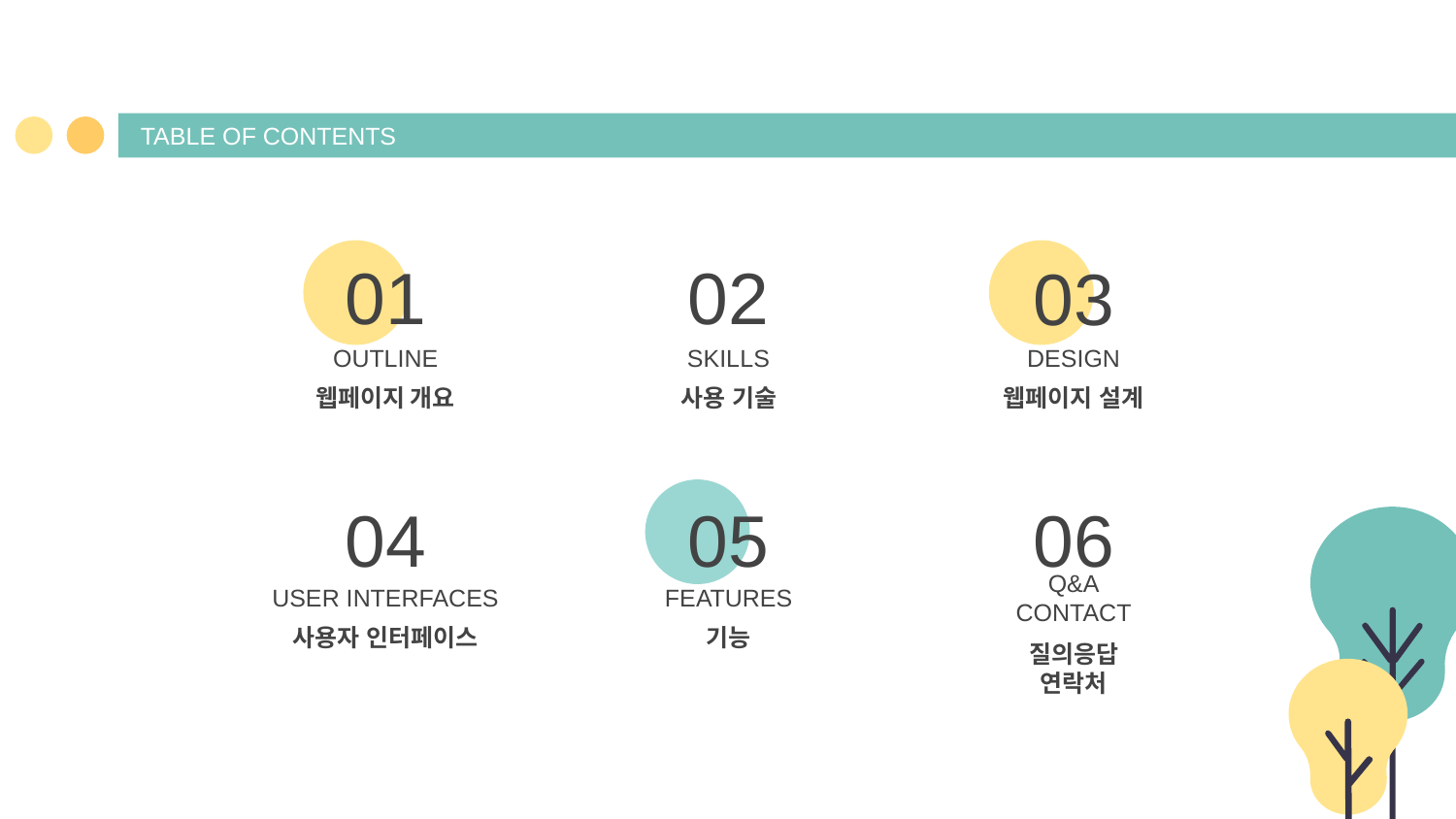

TABLE OF CONTENTS

01
02
03
OUTLINE
# SKILLS
DESIGN
웹페이지 개요
웹페이지 설계
사용 기술

04
05
06

USER INTERFACES
FEATURES
Q&A
CONTACT
사용자 인터페이스
기능
질의응답
연락처